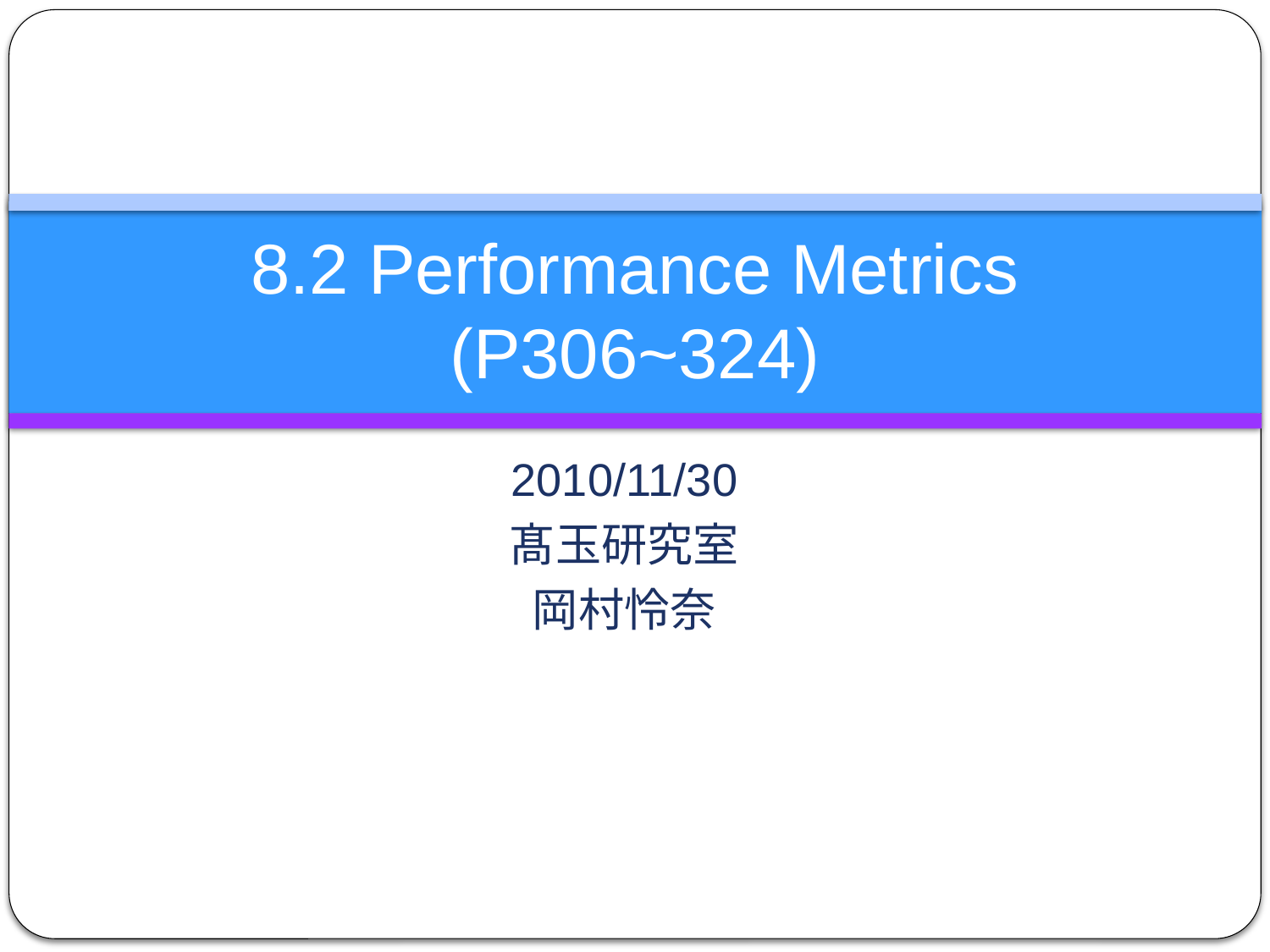

# 8.2 Performance Metrics (P306~324)
2010/11/30
髙玉研究室
岡村怜奈